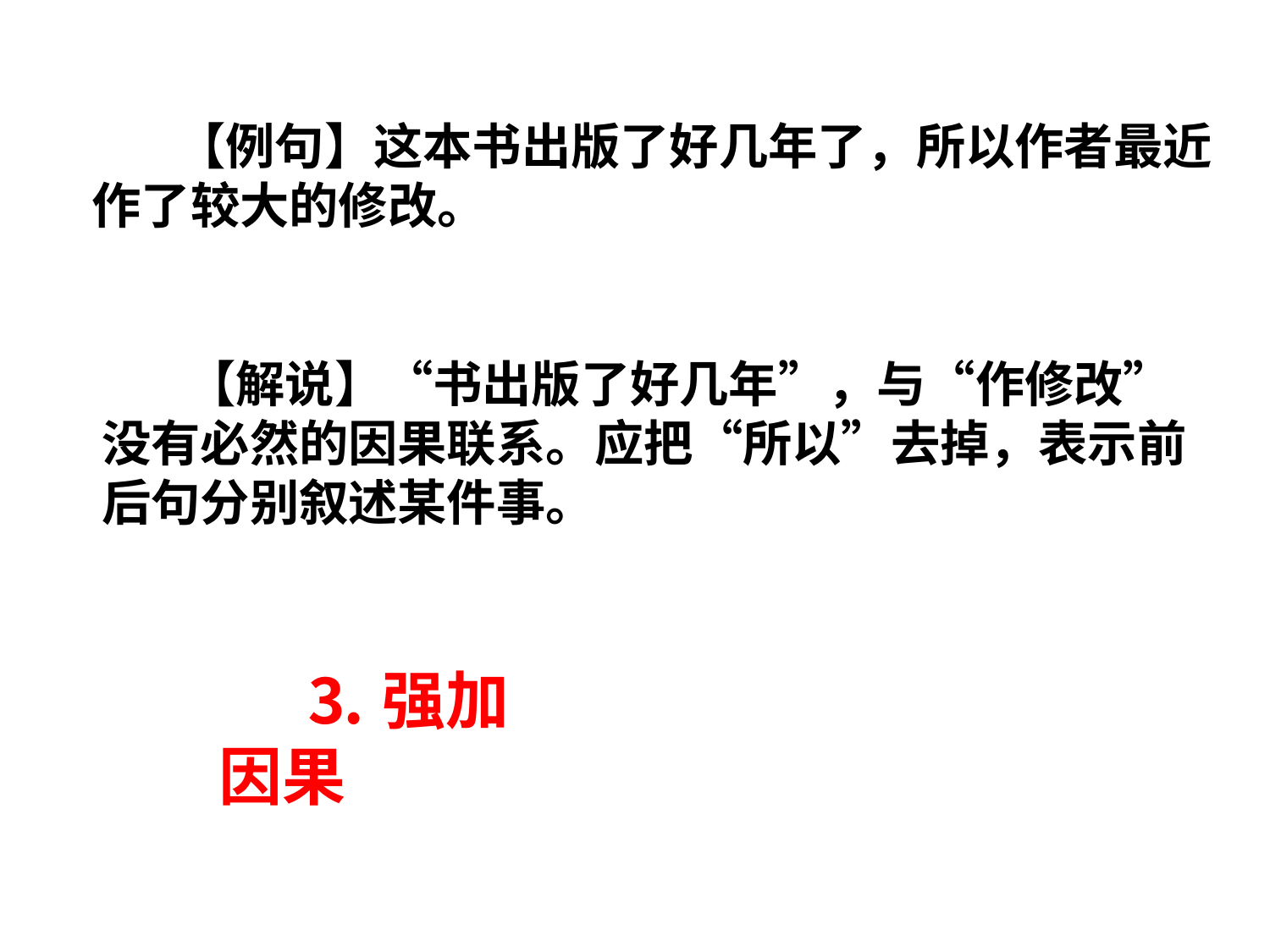

【例句】这本书出版了好几年了，所以作者最近作了较大的修改。
【解说】“书出版了好几年”，与“作修改”没有必然的因果联系。应把“所以”去掉，表示前后句分别叙述某件事。
⒊强加因果